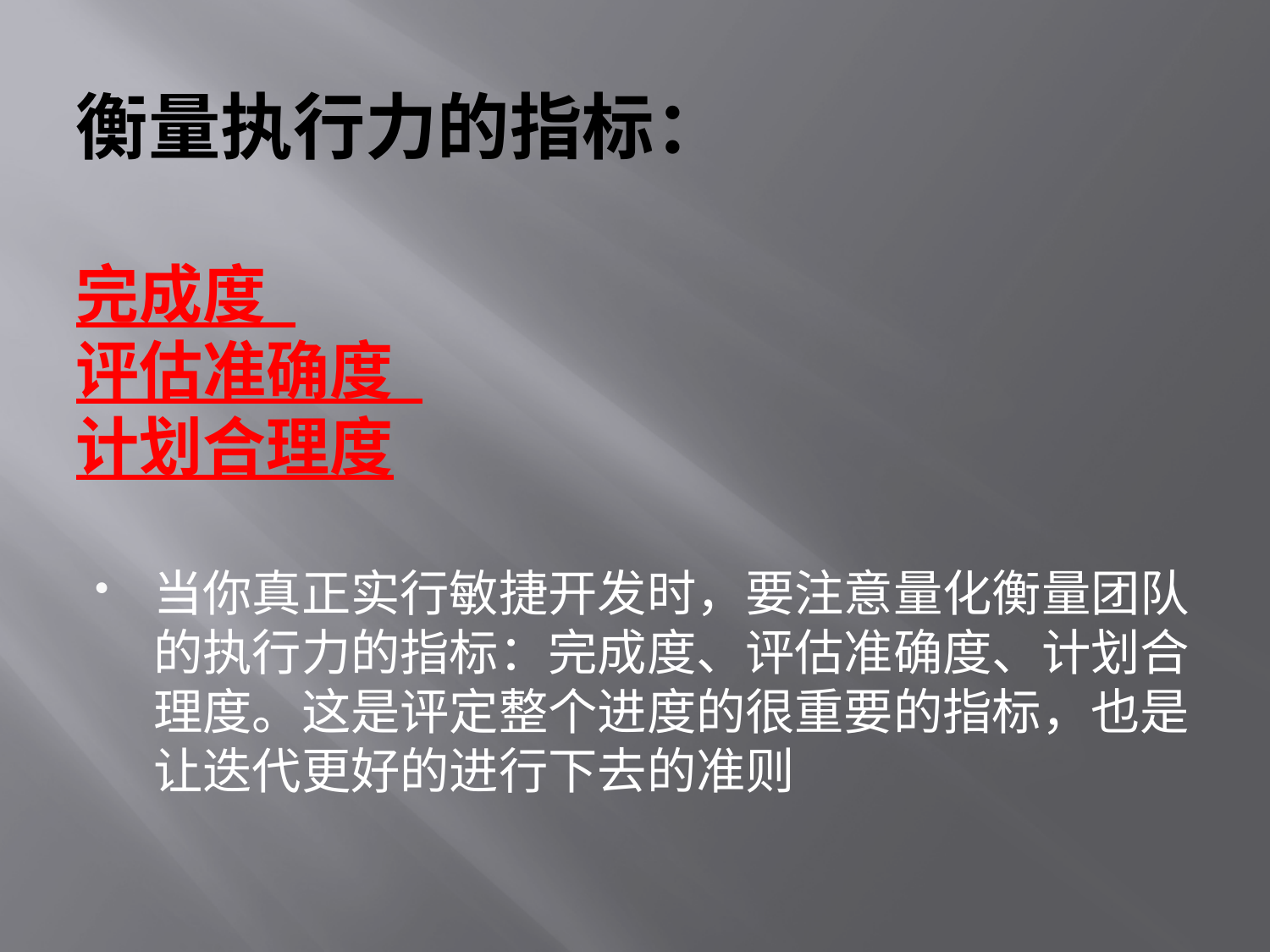

# 衡量执行力的指标： 完成度 评估准确度 计划合理度
当你真正实行敏捷开发时，要注意量化衡量团队的执行力的指标：完成度、评估准确度、计划合理度。这是评定整个进度的很重要的指标，也是让迭代更好的进行下去的准则